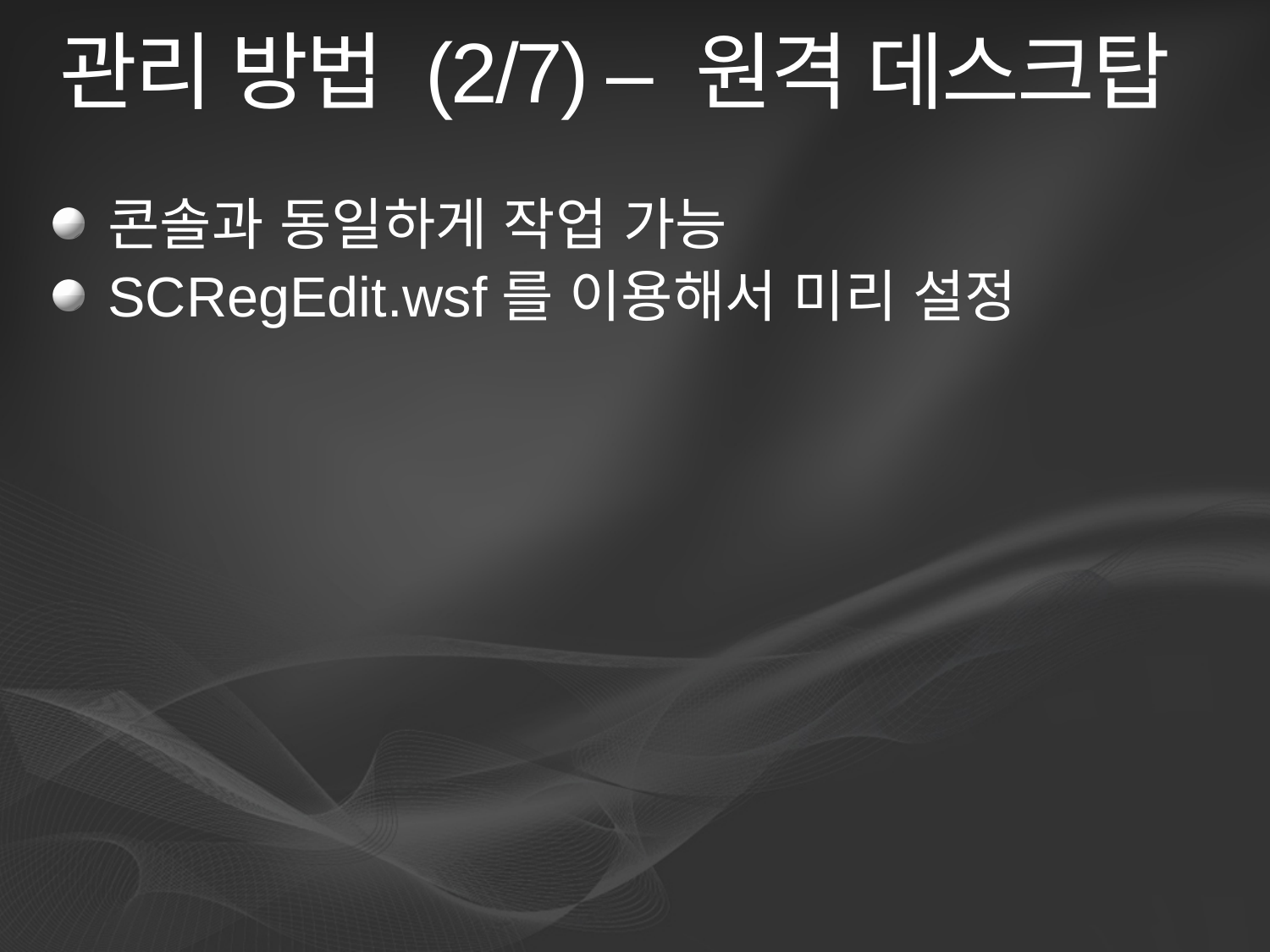

# 관리 방법 (2/7) – 원격 데스크탑
콘솔과 동일하게 작업 가능
SCRegEdit.wsf를 이용해서 미리 설정